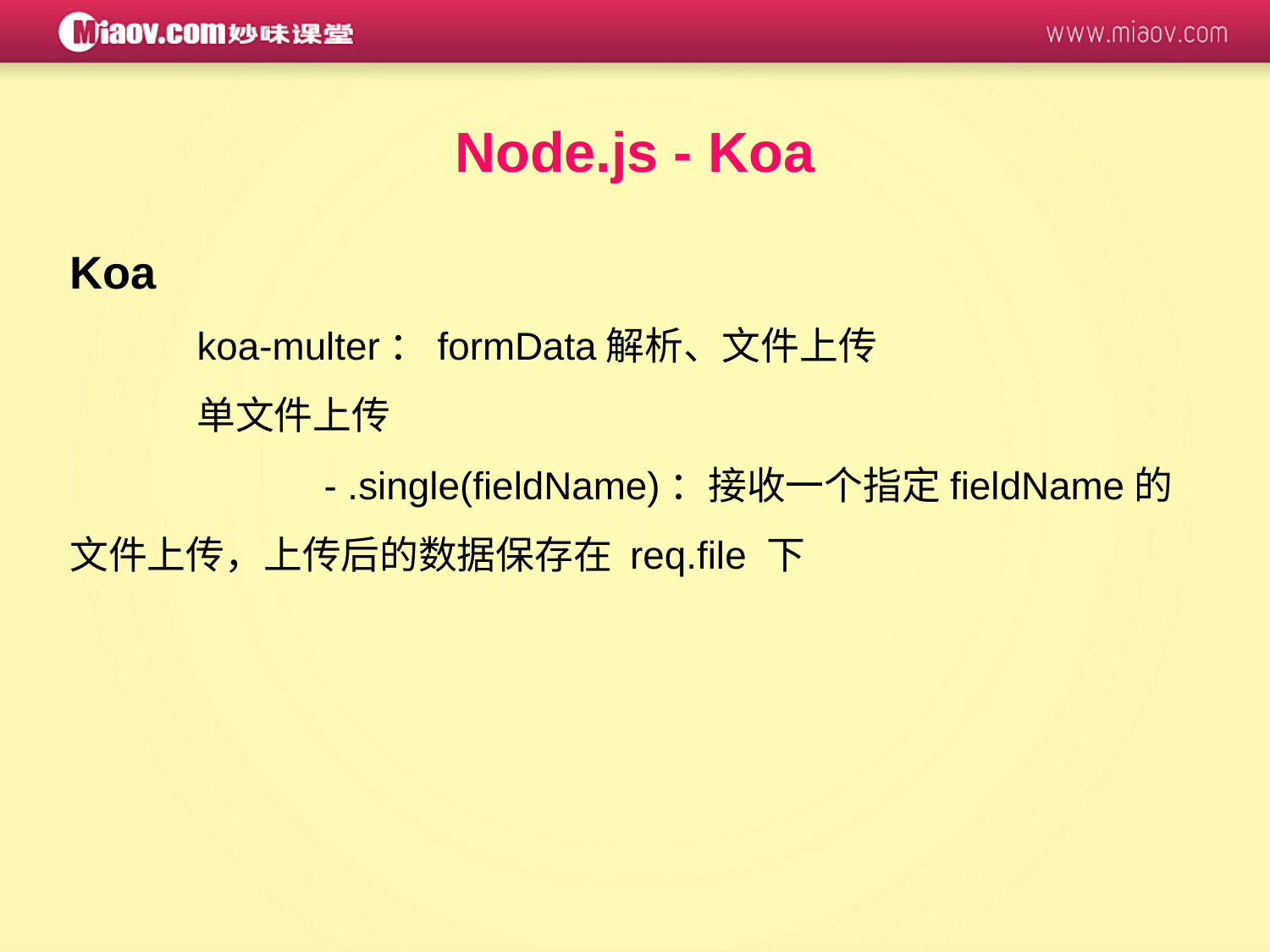

Node.js - Koa
Koa
	koa-multer：formData解析、文件上传
	单文件上传
		- .single(fieldName)：接收一个指定fieldName的文件上传，上传后的数据保存在 req.file 下